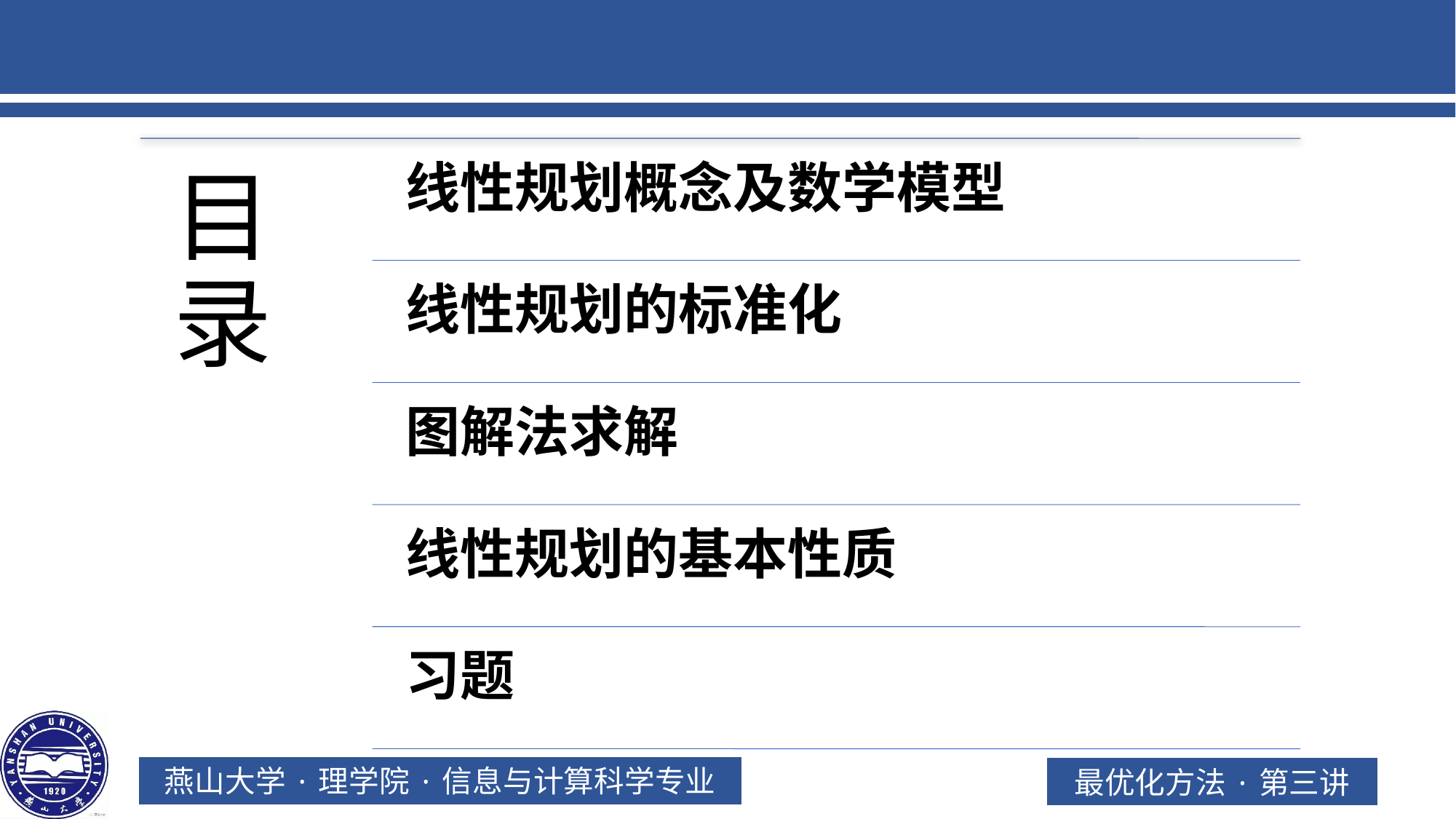

目录
线性规划概念及数学模型
线性规划的标准化
图解法求解
线性规划的基本性质
习题